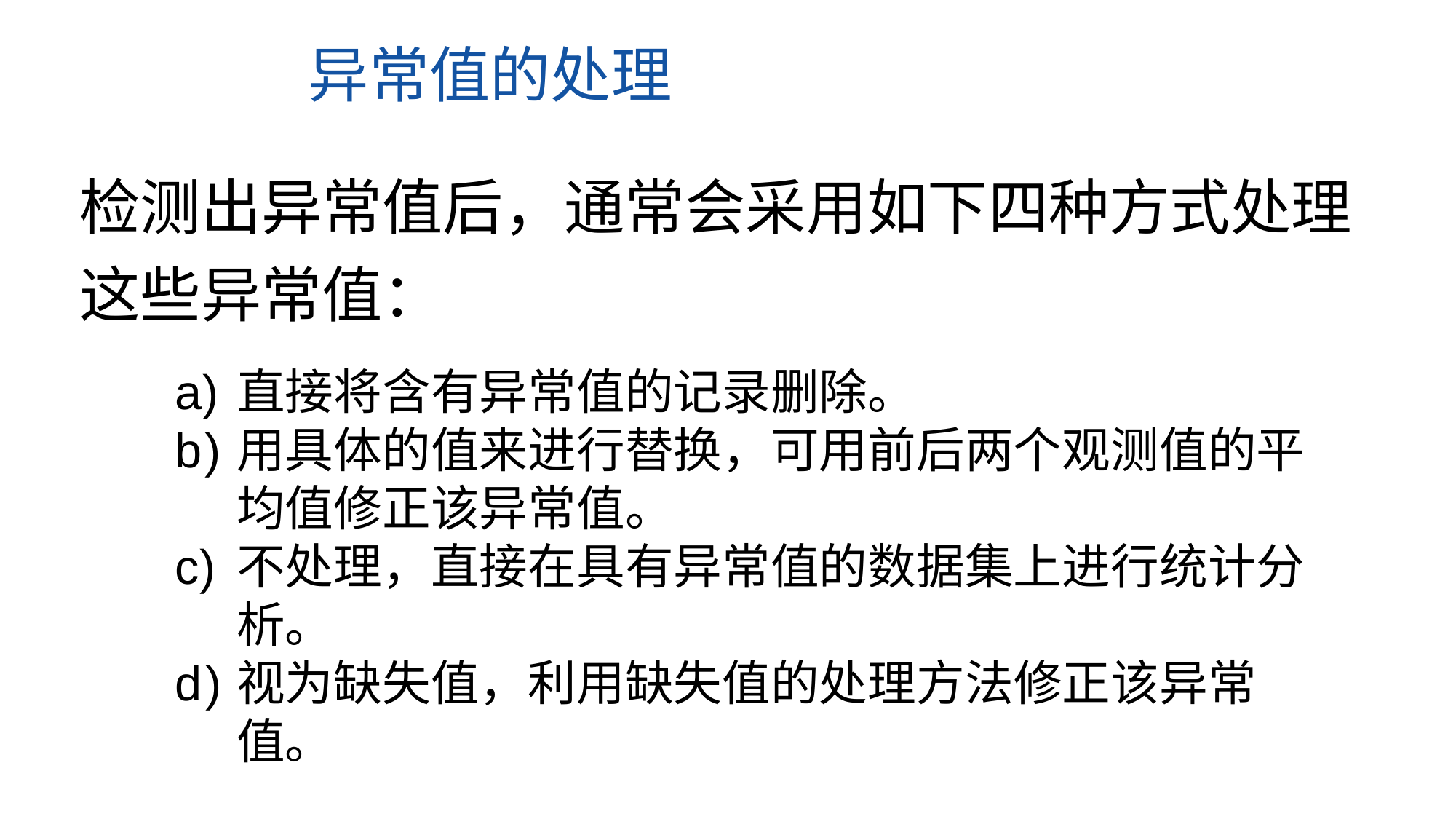

异常值的处理
检测出异常值后，通常会采用如下四种方式处理这些异常值：
直接将含有异常值的记录删除。
用具体的值来进行替换，可用前后两个观测值的平均值修正该异常值。
不处理，直接在具有异常值的数据集上进行统计分析。
视为缺失值，利用缺失值的处理方法修正该异常值。